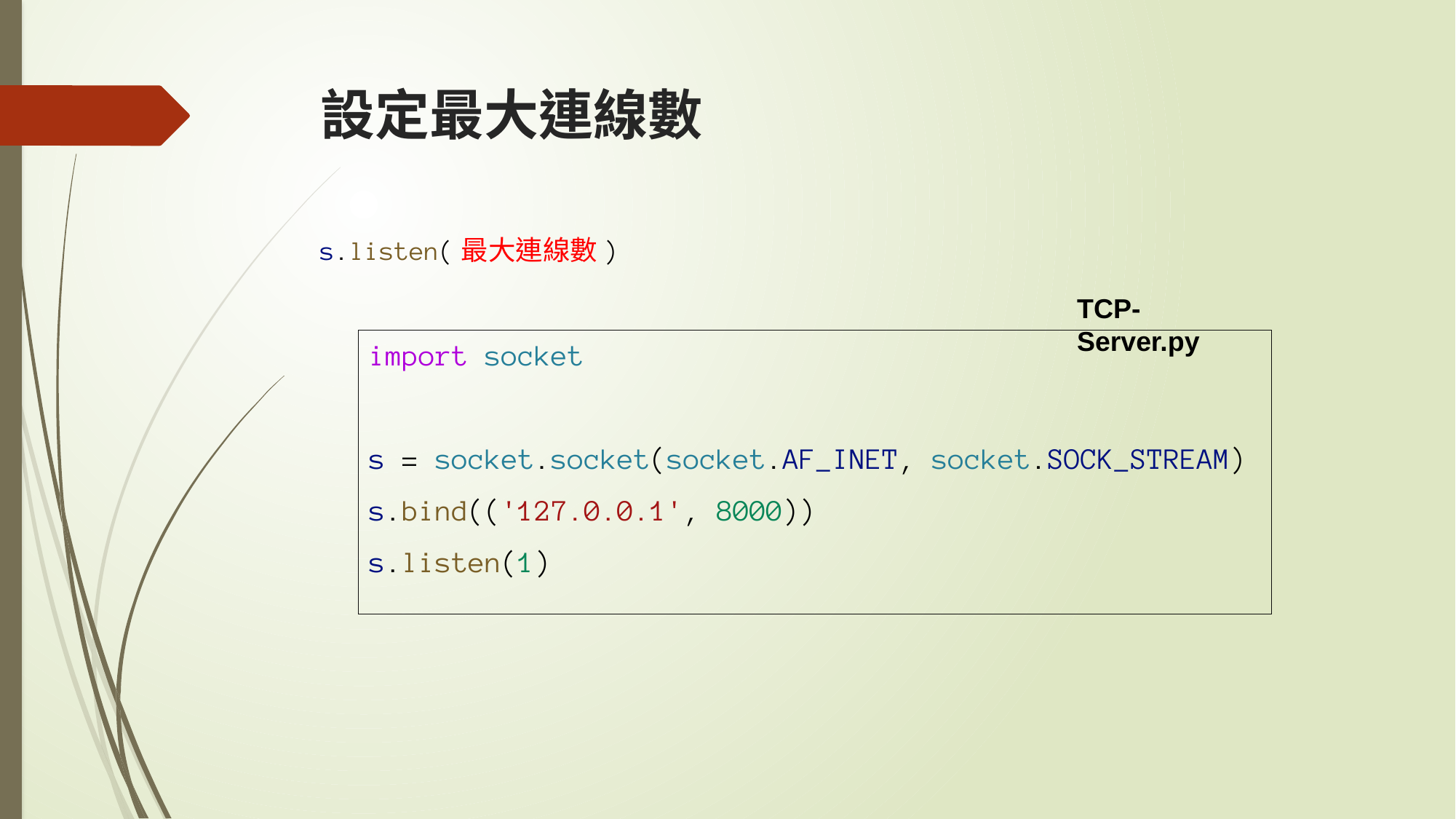

# 設定最大連線數
s.listen(最大連線數)
TCP-Server.py
import socket

s = socket.socket(socket.AF_INET, socket.SOCK_STREAM)
s.bind(('127.0.0.1', 8000))
s.listen(1)